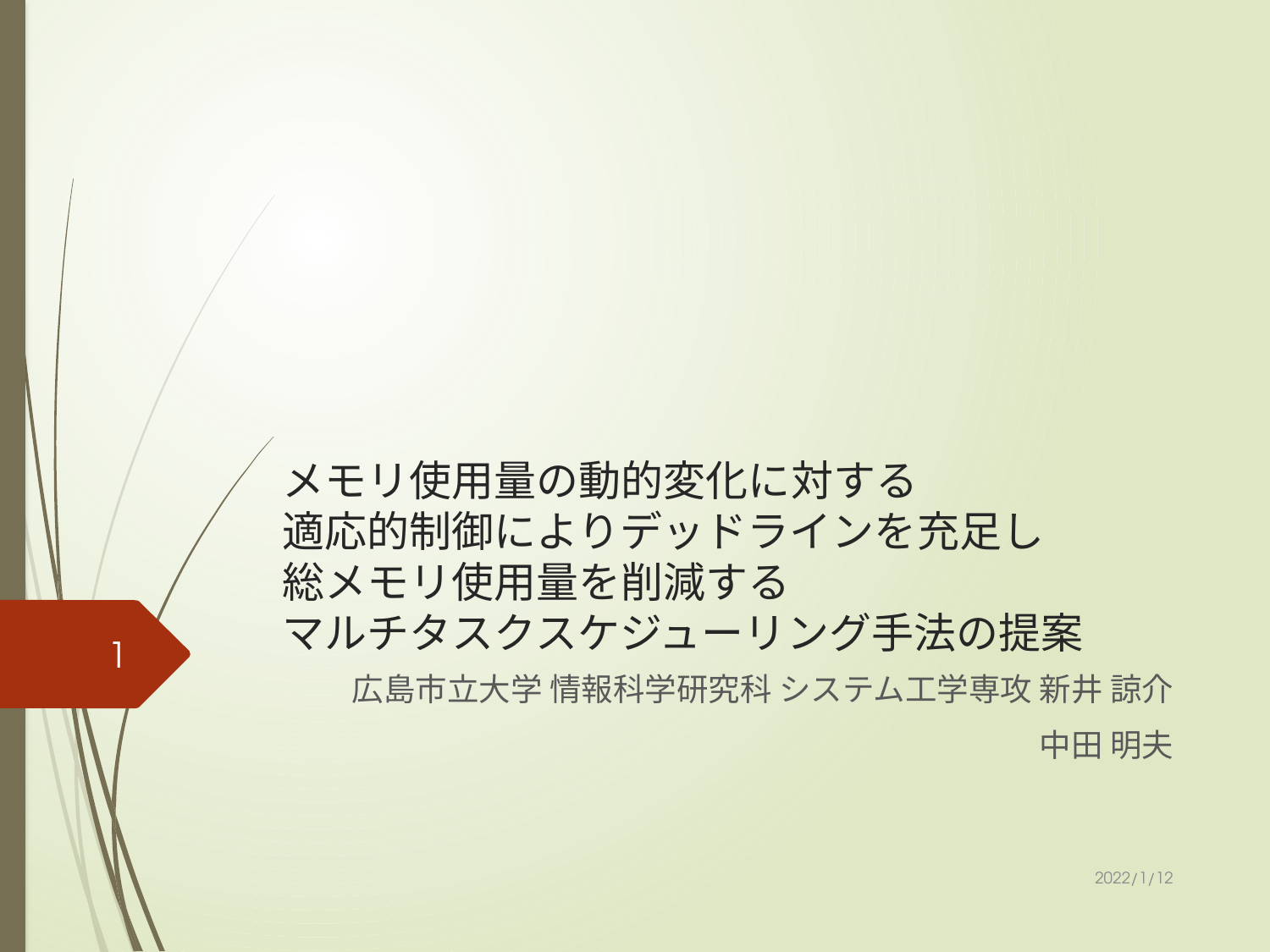

# メモリ使用量の動的変化に対する 適応的制御によりデッドラインを充足し 総メモリ使用量を削減する マルチタスクスケジューリング手法の提案
1
広島市立大学 情報科学研究科 システム工学専攻 新井 諒介
			　中田 明夫
2022/1/12